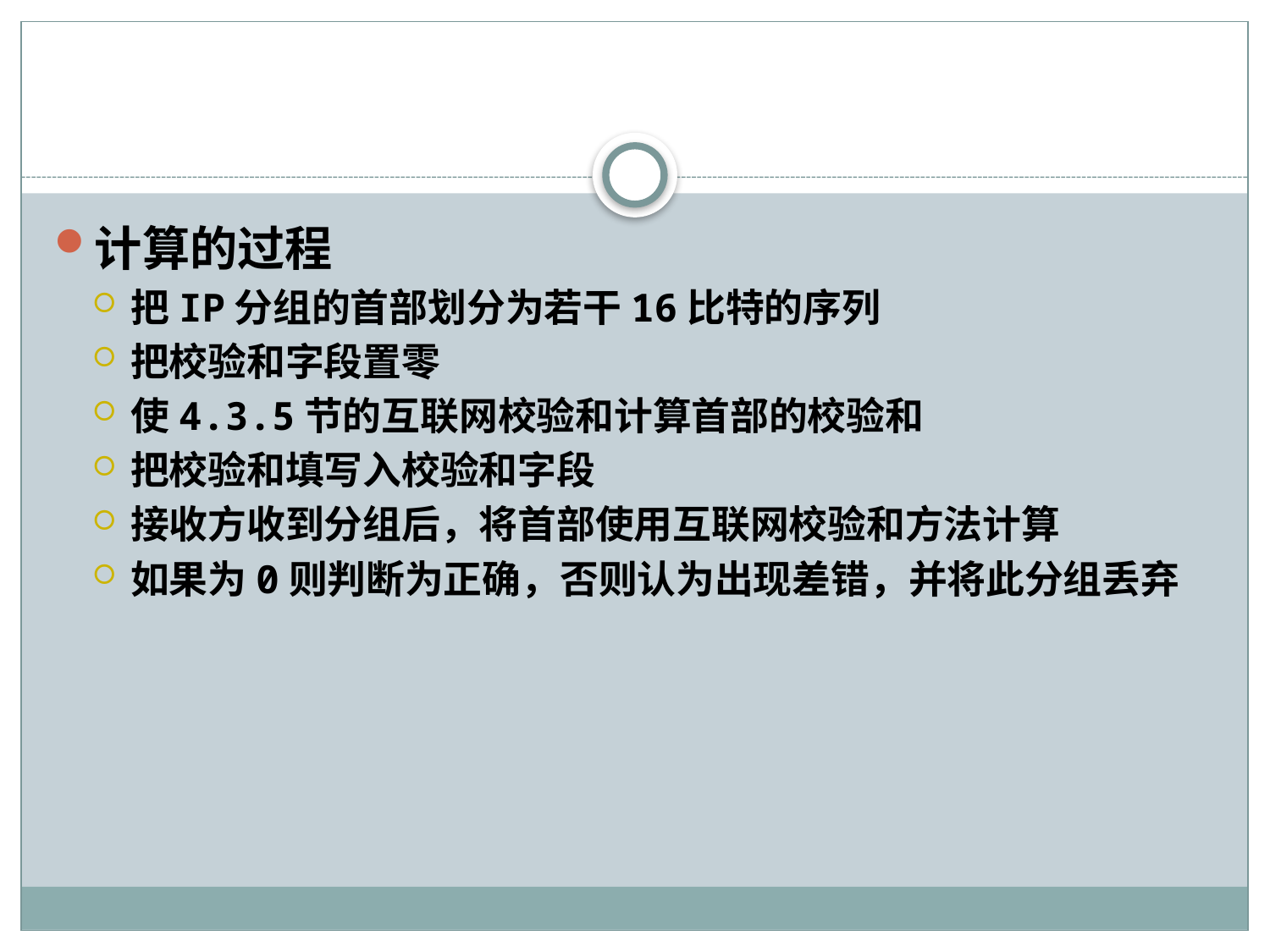

#
计算的过程
把IP分组的首部划分为若干16比特的序列
把校验和字段置零
使4.3.5节的互联网校验和计算首部的校验和
把校验和填写入校验和字段
接收方收到分组后，将首部使用互联网校验和方法计算
如果为0则判断为正确，否则认为出现差错，并将此分组丢弃